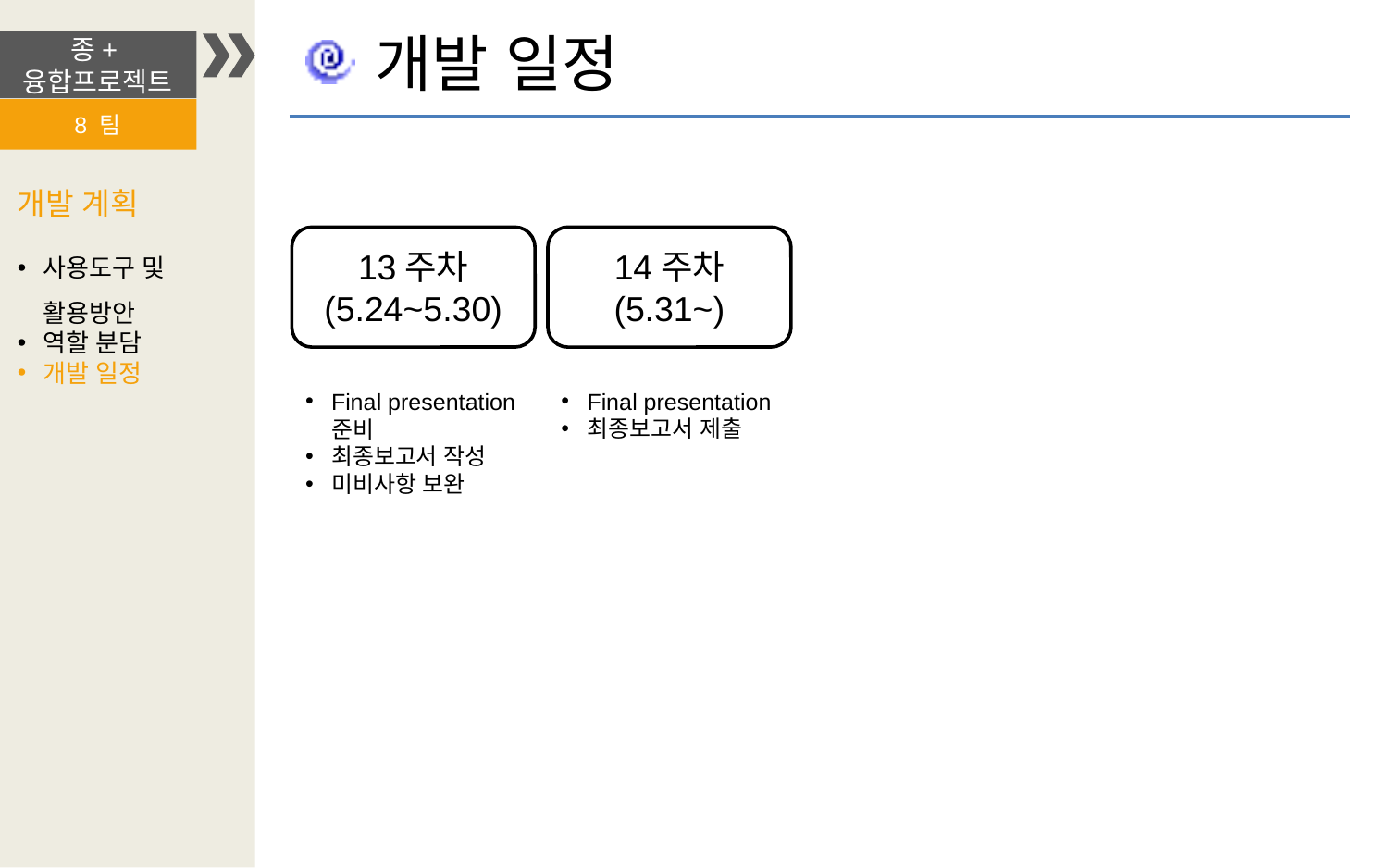

개발 일정
종+융합프로젝트

8 팀
개발 계획

사용도구 및 활용방안
역할 분담
개발 일정
13주차
(5.24~5.30)
14주차
(5.31~)
Final presentation 준비
최종보고서 작성
미비사항 보완

Final presentation
최종보고서 제출